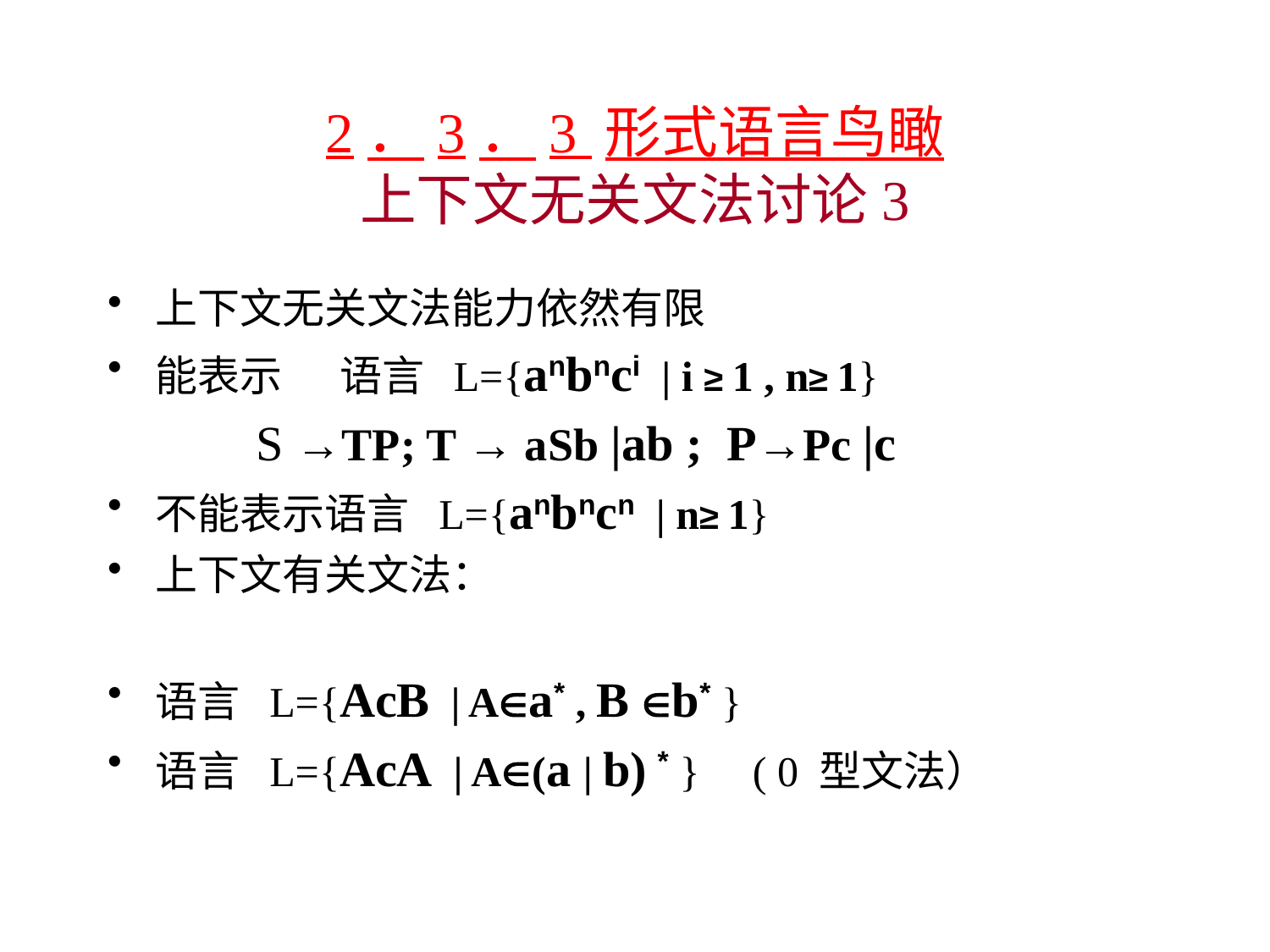

# 2．3．3 形式语言鸟瞰 上下文无关文法讨论3
上下文无关文法能力依然有限
能表示      语言  L={anbnci  | i ≥ 1 , n≥ 1}
              S →TP; T → aSb |ab ;  P→Pc |c
不能表示语言  L={anbncn  | n≥ 1}
上下文有关文法：

语言  L={AcB  | A∈a* , B ∈b* }
语言  L={AcA  | A∈(a | b) * }     ( 0 型文法）